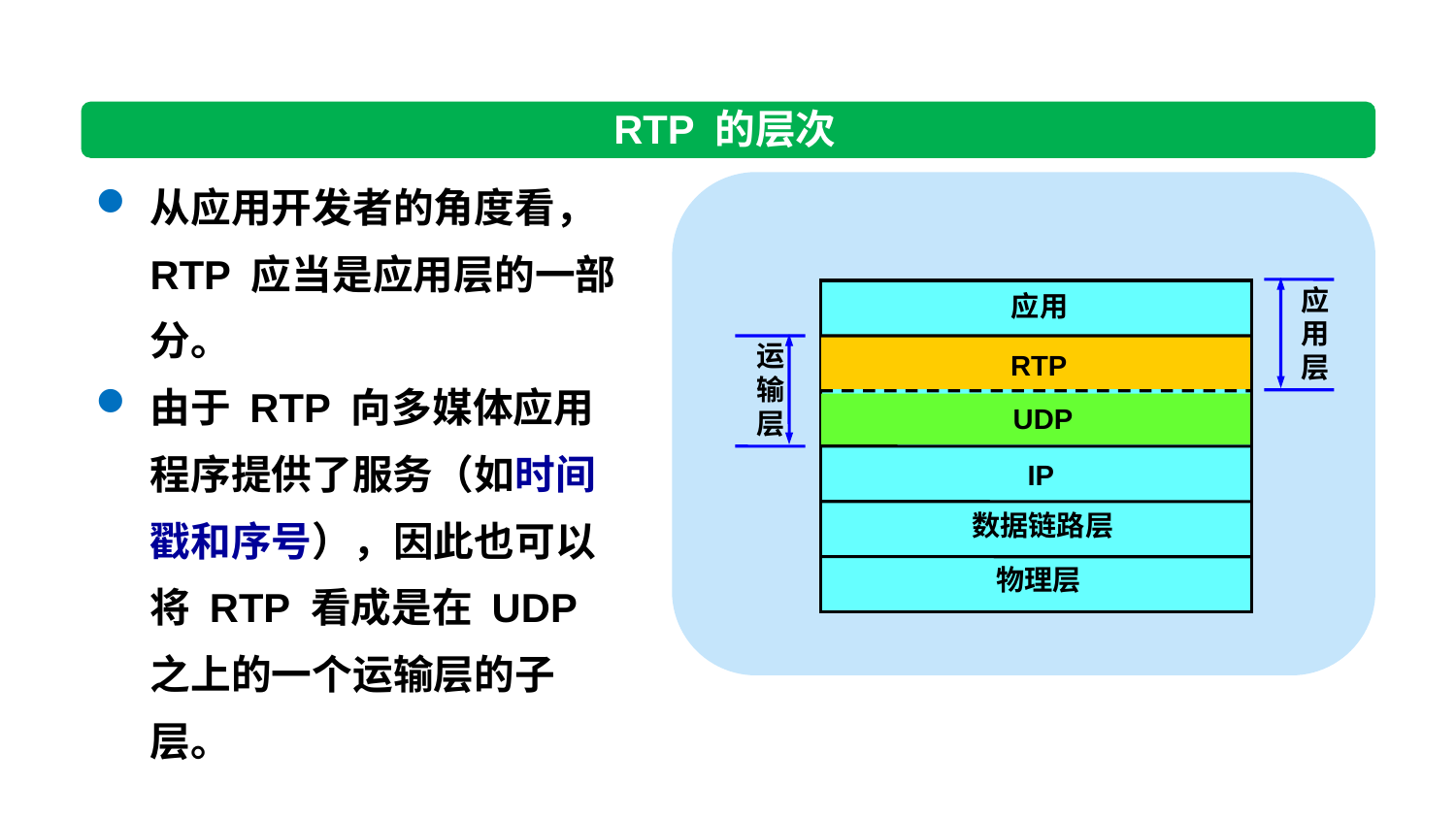

RTP 的层次

从应用开发者的角度看，RTP 应当是应用层的一部分。
由于 RTP 向多媒体应用程序提供了服务（如时间戳和序号），因此也可以将 RTP 看成是在 UDP 之上的一个运输层的子层。

应用层

应用
运输层

RTP

UDP

IP
数据链路层

物理层

39